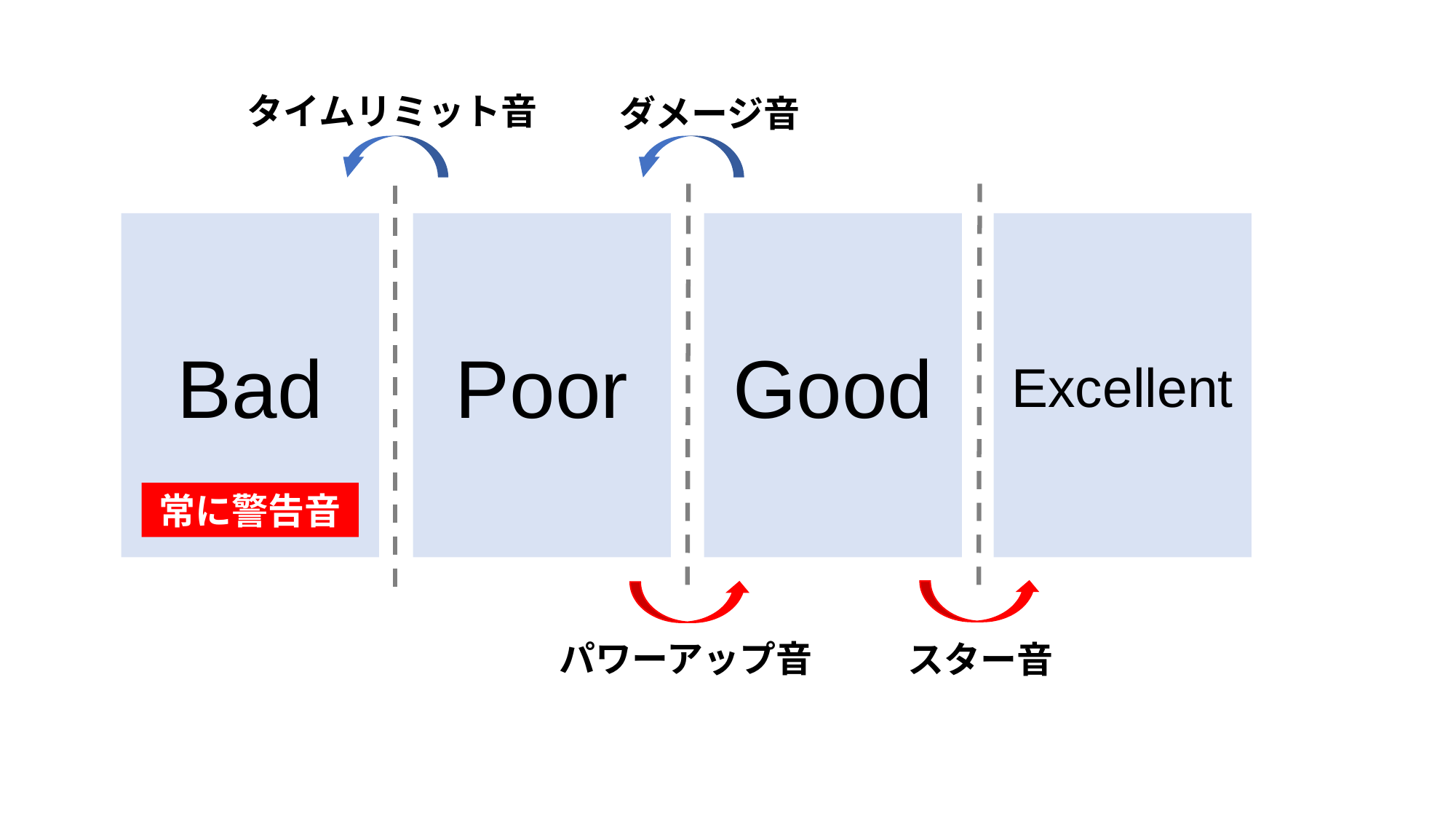

タイムリミット音
ダメージ音

Bad
Poor
Good
Excellent
常に警告音

パワーアップ音
スター音